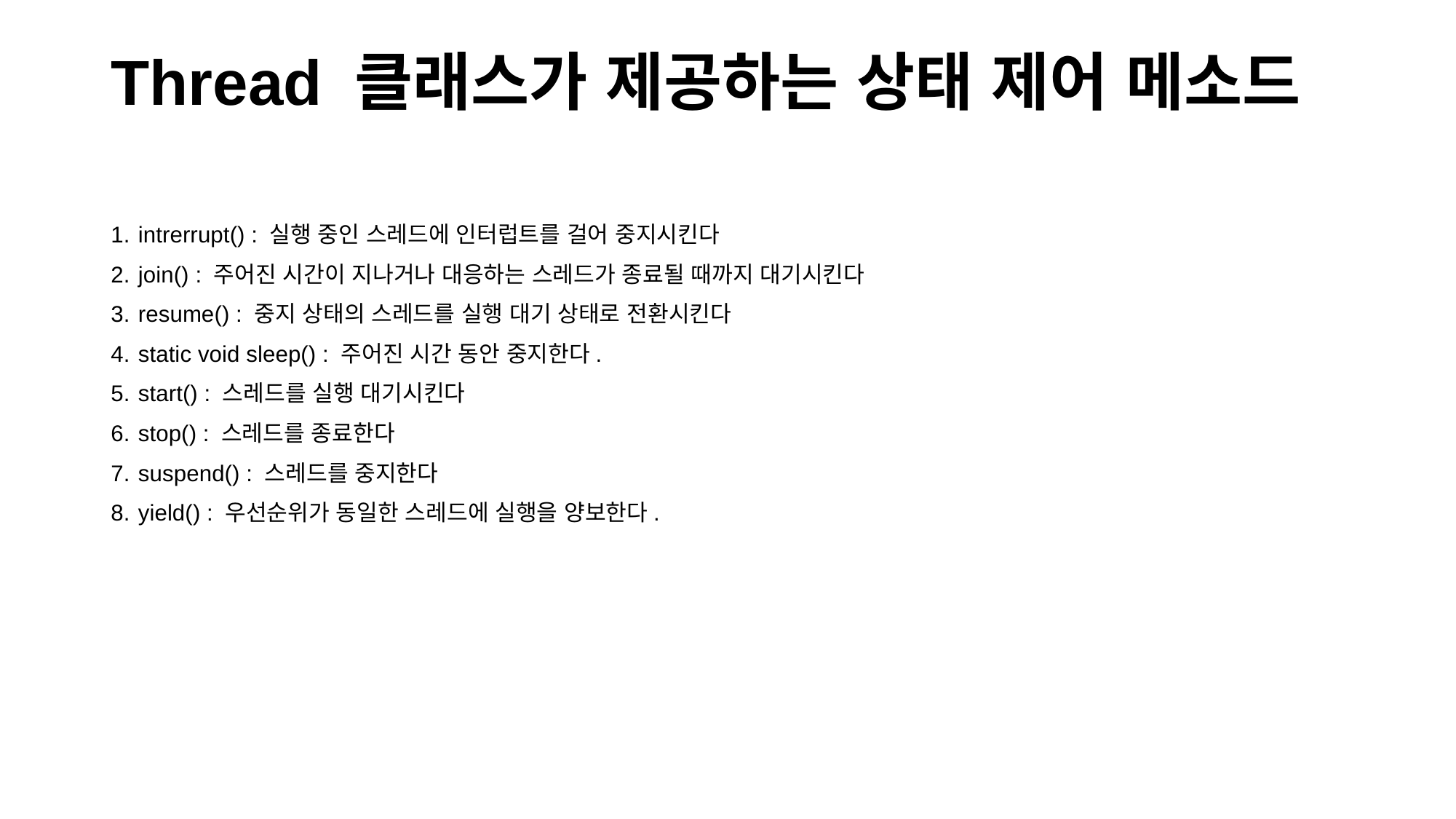

# Thread 클래스가 제공하는 상태 제어 메소드
intrerrupt() : 실행 중인 스레드에 인터럽트를 걸어 중지시킨다
join() : 주어진 시간이 지나거나 대응하는 스레드가 종료될 때까지 대기시킨다
resume() : 중지 상태의 스레드를 실행 대기 상태로 전환시킨다
static void sleep() : 주어진 시간 동안 중지한다.
start() : 스레드를 실행 대기시킨다
stop() : 스레드를 종료한다
suspend() : 스레드를 중지한다
yield() : 우선순위가 동일한 스레드에 실행을 양보한다.